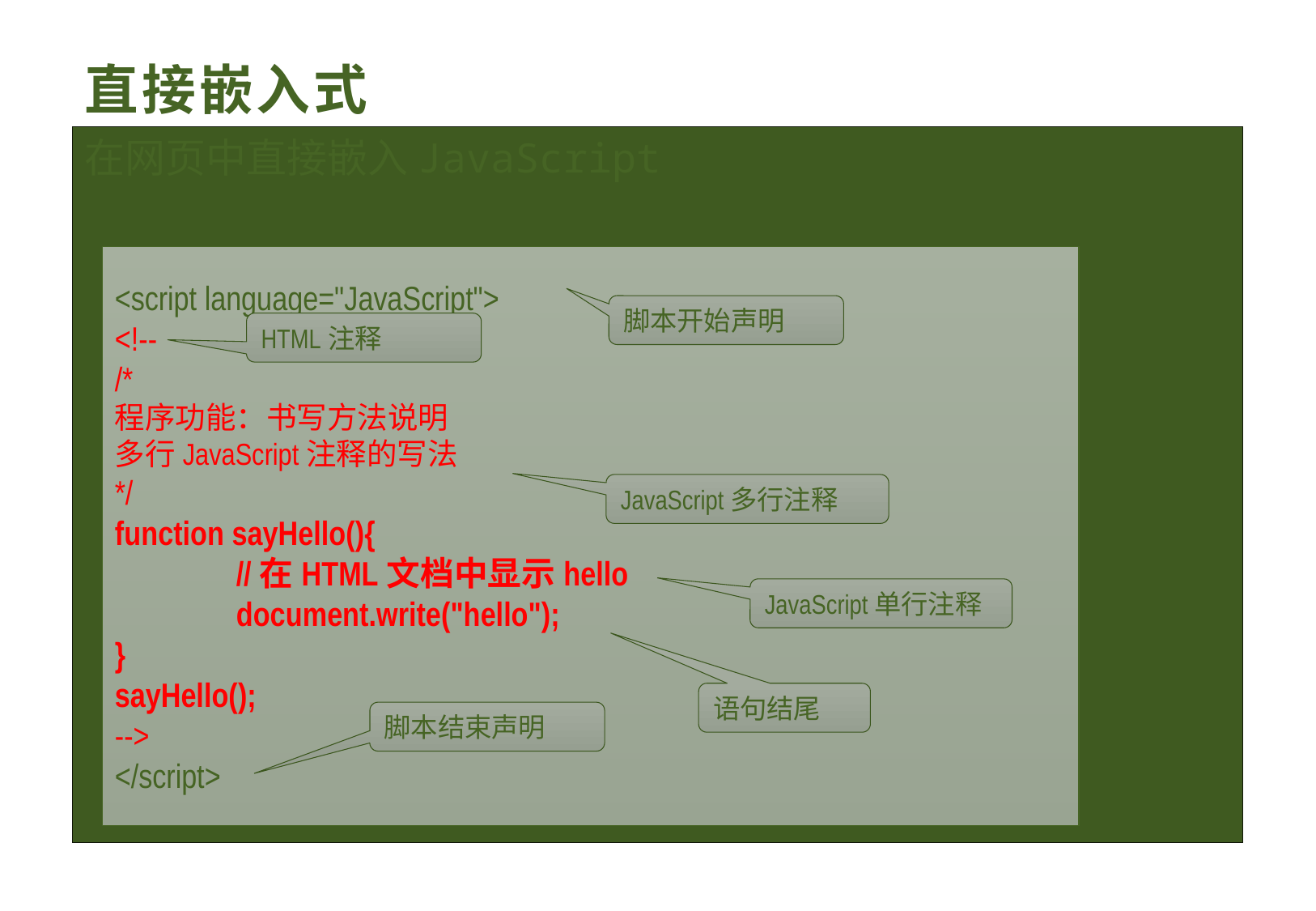

# 直接嵌入式
在网页中直接嵌入JavaScript
<script language="JavaScript">
<!--
/*
程序功能：书写方法说明
多行JavaScript注释的写法
*/
function sayHello(){
	//在HTML文档中显示hello
	document.write("hello");
}
sayHello();
-->
</script>
脚本开始声明
HTML注释
JavaScript多行注释
JavaScript单行注释
语句结尾
脚本结束声明